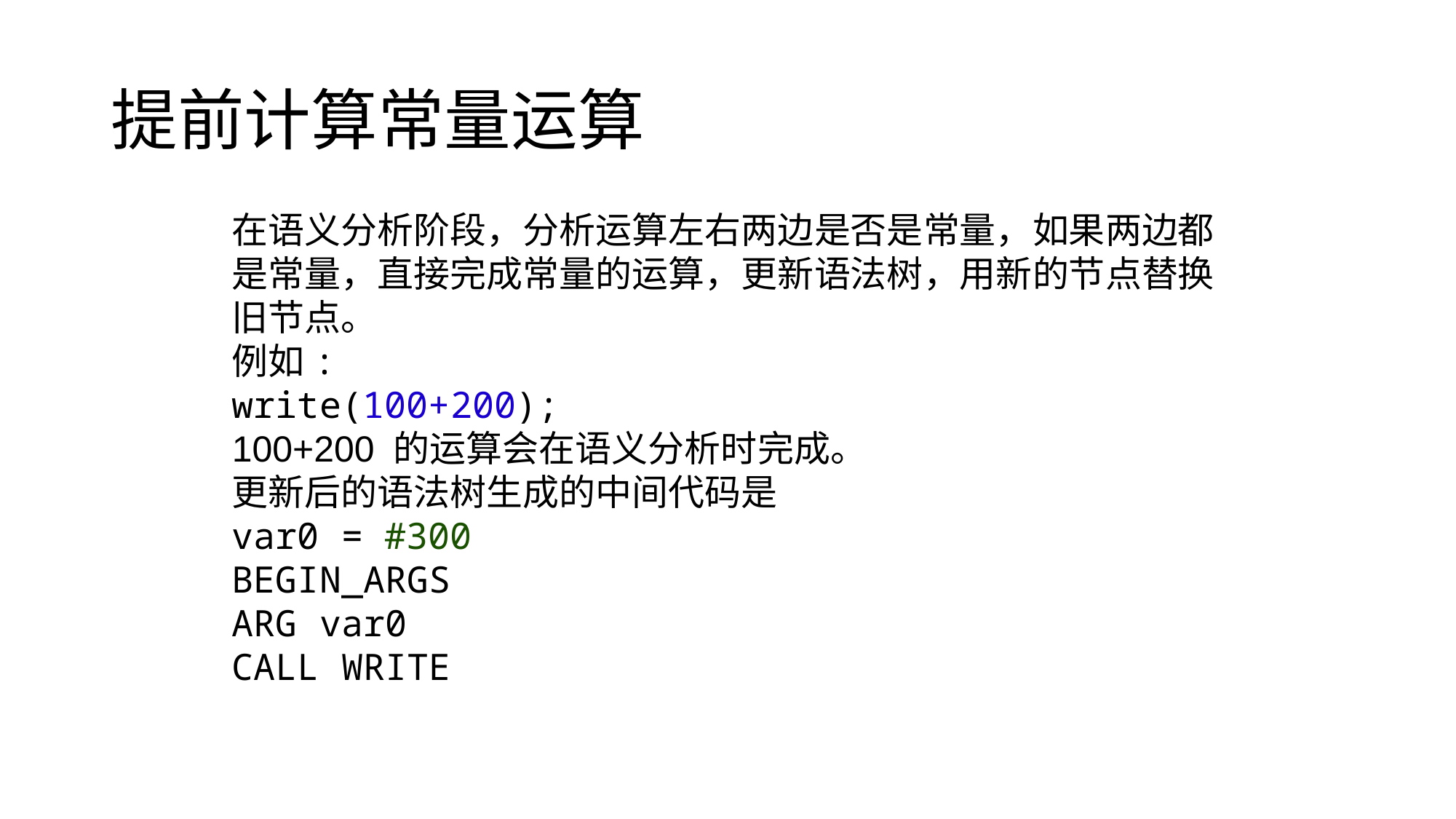

# 提前计算常量运算
在语义分析阶段，分析运算左右两边是否是常量，如果两边都是常量，直接完成常量的运算，更新语法树，用新的节点替换旧节点。
例如:
write(100+200);
100+200 的运算会在语义分析时完成。
更新后的语法树生成的中间代码是
var0 = #300
BEGIN_ARGS
ARG var0
CALL WRITE